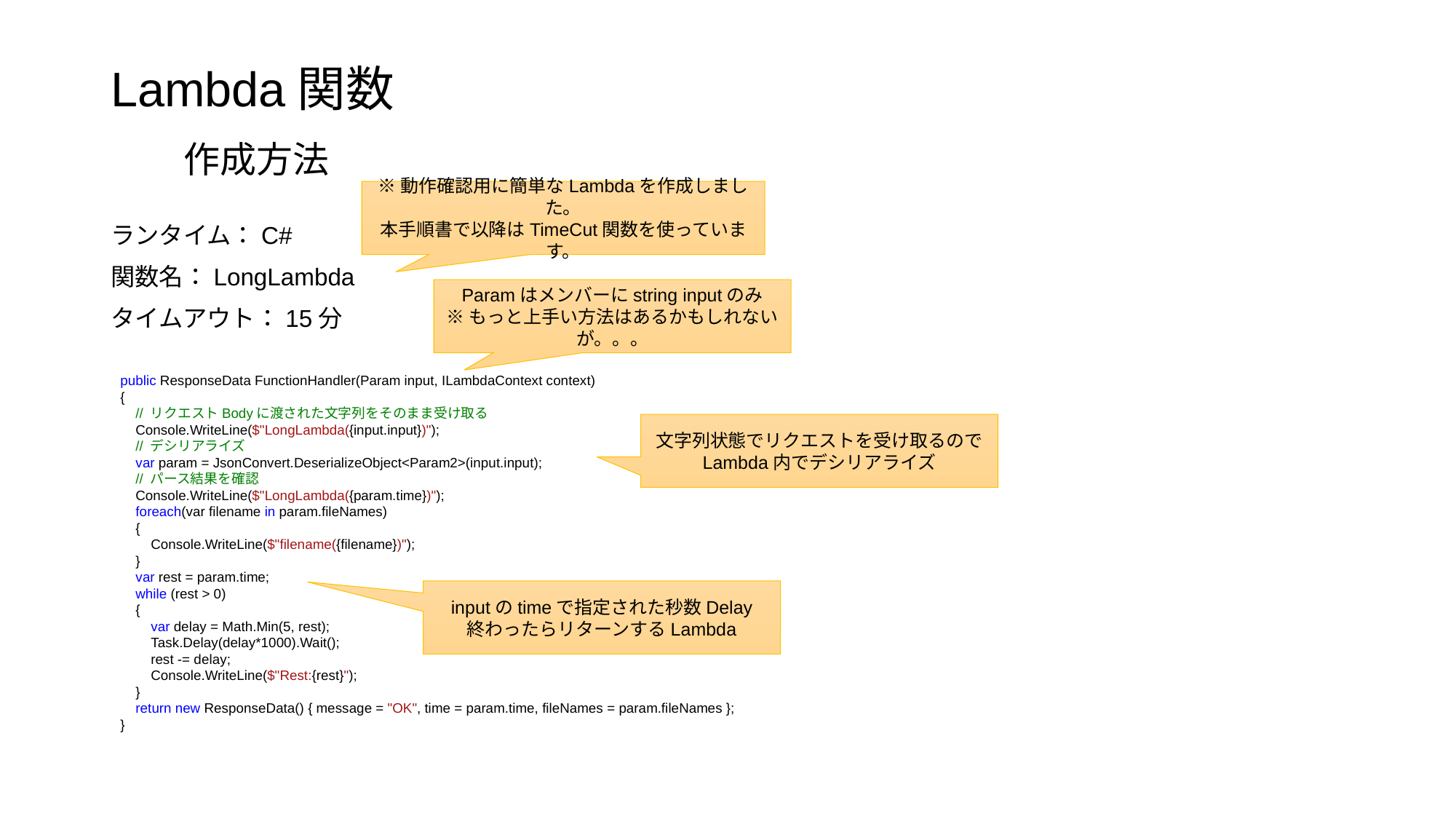

# Lambda関数
　　作成方法
※動作確認用に簡単なLambdaを作成しました。
本手順書で以降はTimeCut関数を使っています。
ランタイム：C#
関数名：LongLambda
タイムアウト：15分
Paramはメンバーにstring inputのみ
※もっと上手い方法はあるかもしれないが。。。
        public ResponseData FunctionHandler(Param input, ILambdaContext context)
        {
            // リクエストBodyに渡された文字列をそのまま受け取る
            Console.WriteLine($"LongLambda({input.input})");
            // デシリアライズ
            var param = JsonConvert.DeserializeObject<Param2>(input.input);
            // パース結果を確認
            Console.WriteLine($"LongLambda({param.time})");
            foreach(var filename in param.fileNames)
            {
                Console.WriteLine($"filename({filename})");
            }
            var rest = param.time;
            while (rest > 0)
            {
                var delay = Math.Min(5, rest);
                Task.Delay(delay*1000).Wait();
                rest -= delay;
                Console.WriteLine($"Rest:{rest}");
            }
            return new ResponseData() { message = "OK", time = param.time, fileNames = param.fileNames };
        }
文字列状態でリクエストを受け取るので
Lambda内でデシリアライズ
inputのtimeで指定された秒数Delay
終わったらリターンするLambda